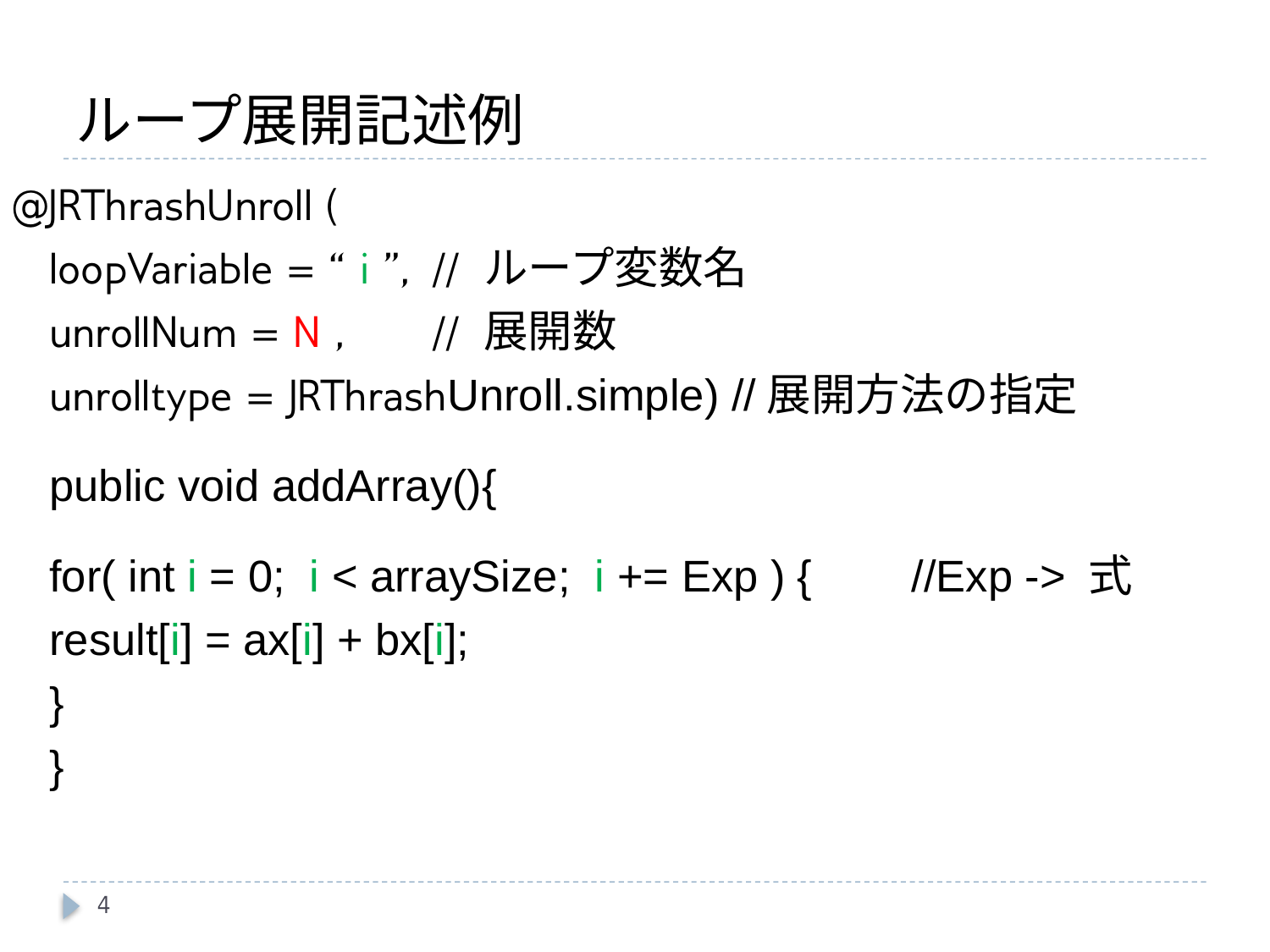

# ループ展開記述例
@JRThrashUnroll (
		loopVariable = “ i ”,	 // ループ変数名
		unrollNum = N , 	 // 展開数
		unrolltype = JRThrashUnroll.simple) //展開方法の指定

	public void addArray(){

		for( int i = 0;  i < arraySize;  i += Exp ) {	//Exp -> 式
			result[i] = ax[i] + bx[i];
		}
	}

4